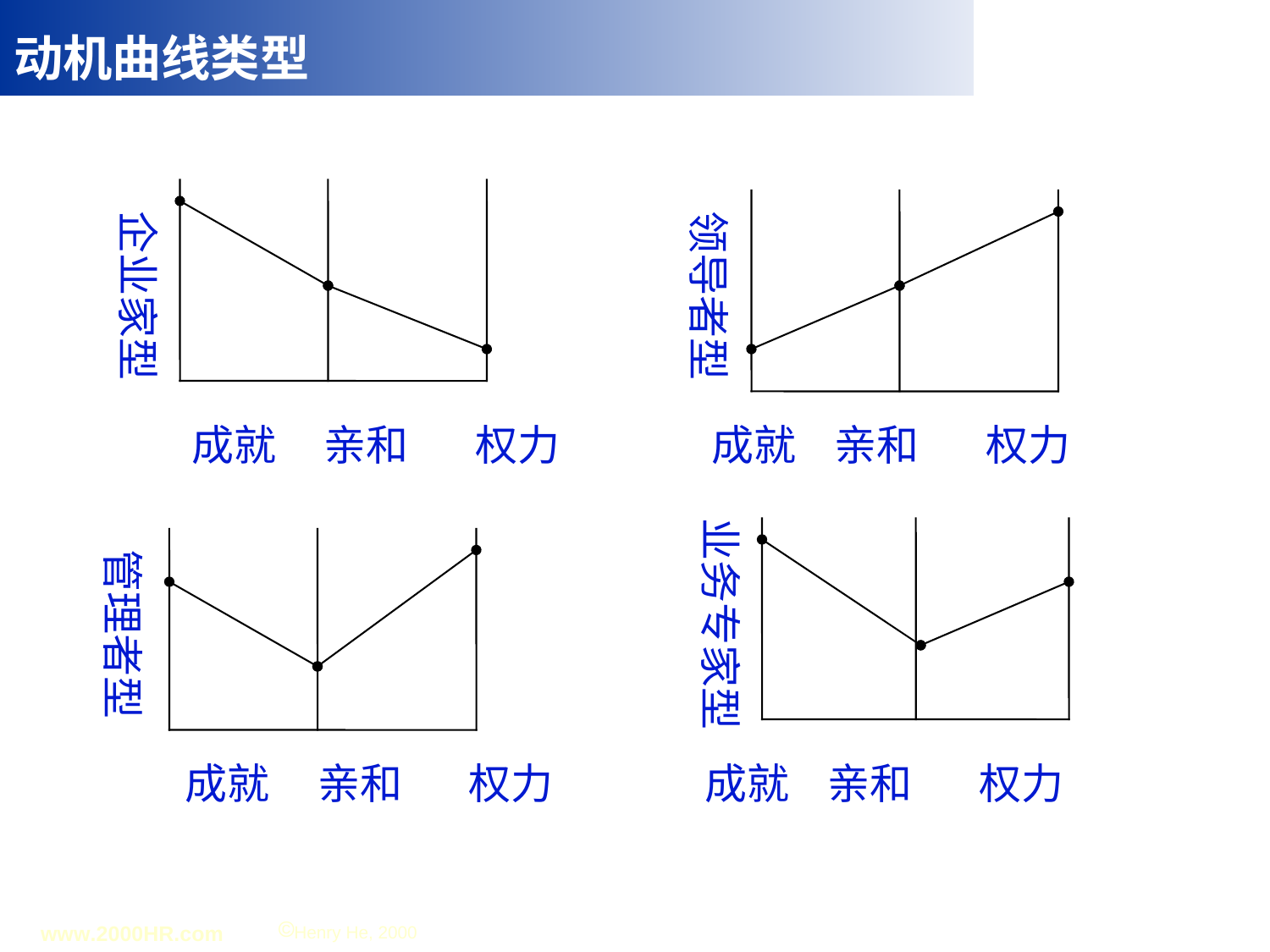

动机曲线类型

企业家型
领导者型

成就     亲和       权力                成就    亲和       权力
业务专家型

管理者型

成就     亲和       权力                成就    亲和       权力